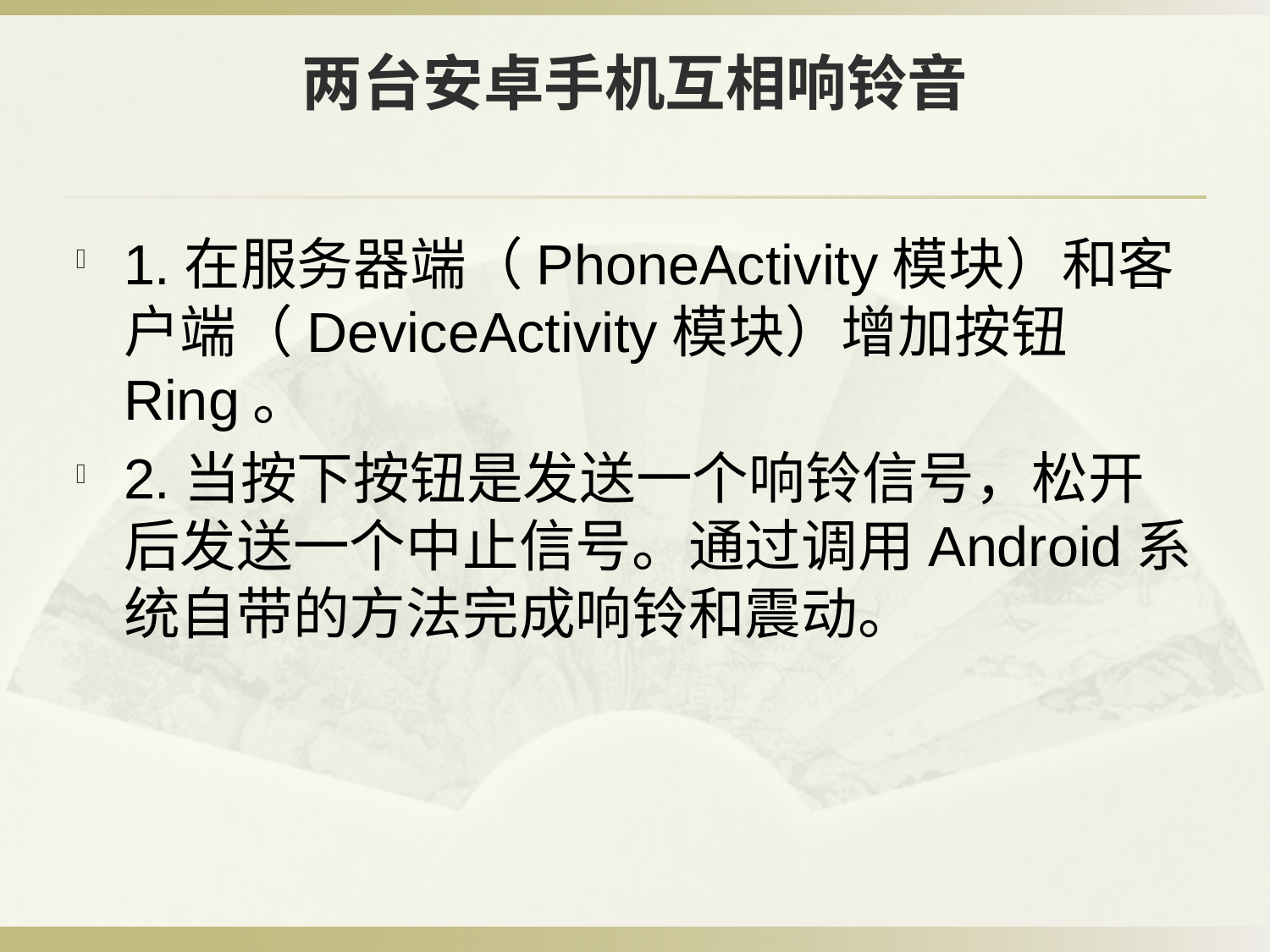

# 两台安卓手机互相响铃音
1.在服务器端（PhoneActivity模块）和客户端（DeviceActivity模块）增加按钮Ring。
2.当按下按钮是发送一个响铃信号，松开后发送一个中止信号。通过调用Android系统自带的方法完成响铃和震动。